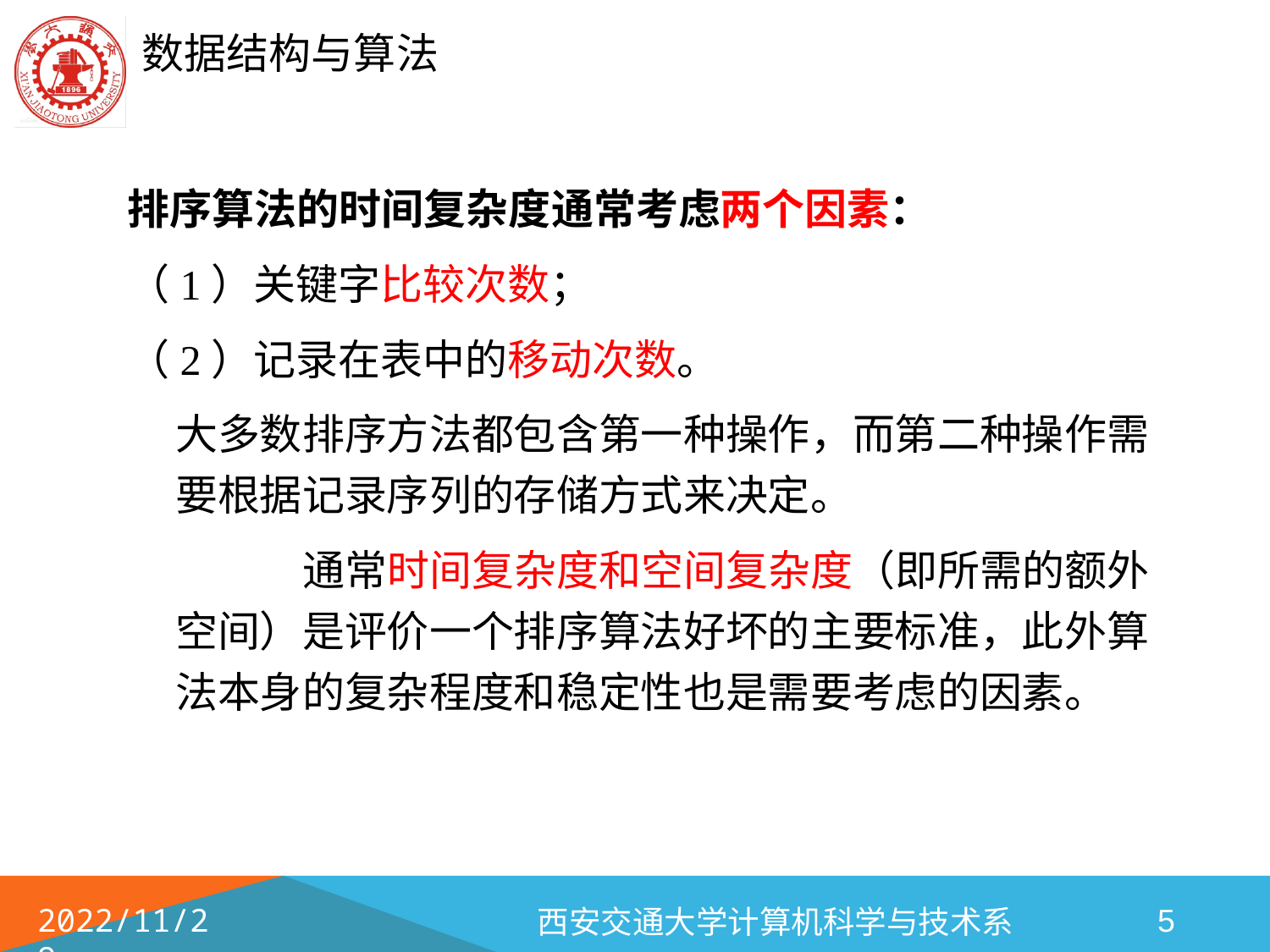

排序算法的时间复杂度通常考虑两个因素：
（1）关键字比较次数；
（2）记录在表中的移动次数。
	大多数排序方法都包含第一种操作，而第二种操作需要根据记录序列的存储方式来决定。
		通常时间复杂度和空间复杂度（即所需的额外空间）是评价一个排序算法好坏的主要标准，此外算法本身的复杂程度和稳定性也是需要考虑的因素。